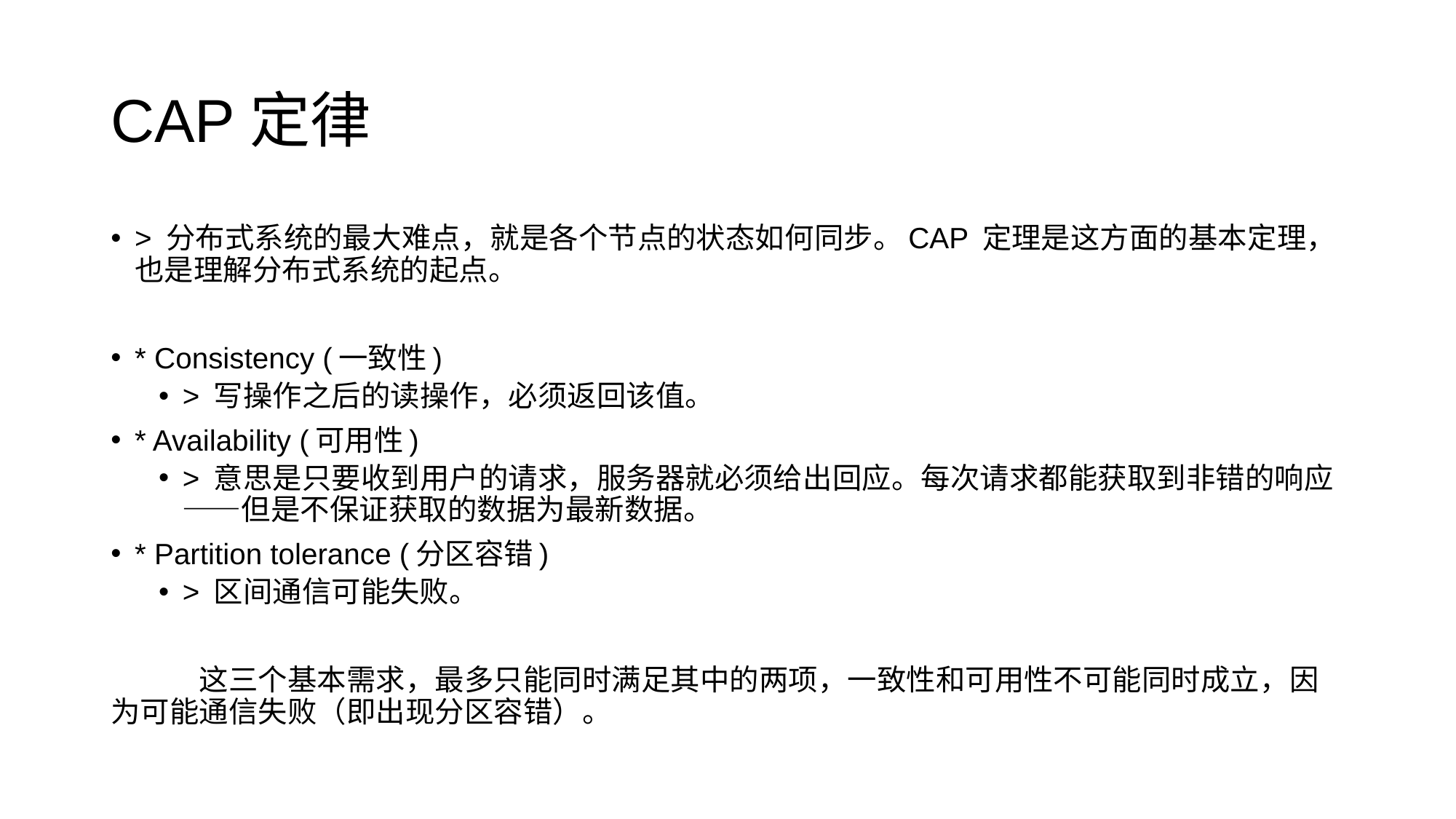

# CAP定律
> 分布式系统的最大难点，就是各个节点的状态如何同步。CAP 定理是这方面的基本定理，也是理解分布式系统的起点。

* Consistency (一致性)
> 写操作之后的读操作，必须返回该值。
* Availability (可用性)
> 意思是只要收到用户的请求，服务器就必须给出回应。每次请求都能获取到非错的响应——但是不保证获取的数据为最新数据。
* Partition tolerance (分区容错)
> 区间通信可能失败。

	这三个基本需求，最多只能同时满足其中的两项，一致性和可用性不可能同时成立，因为可能通信失败（即出现分区容错）。